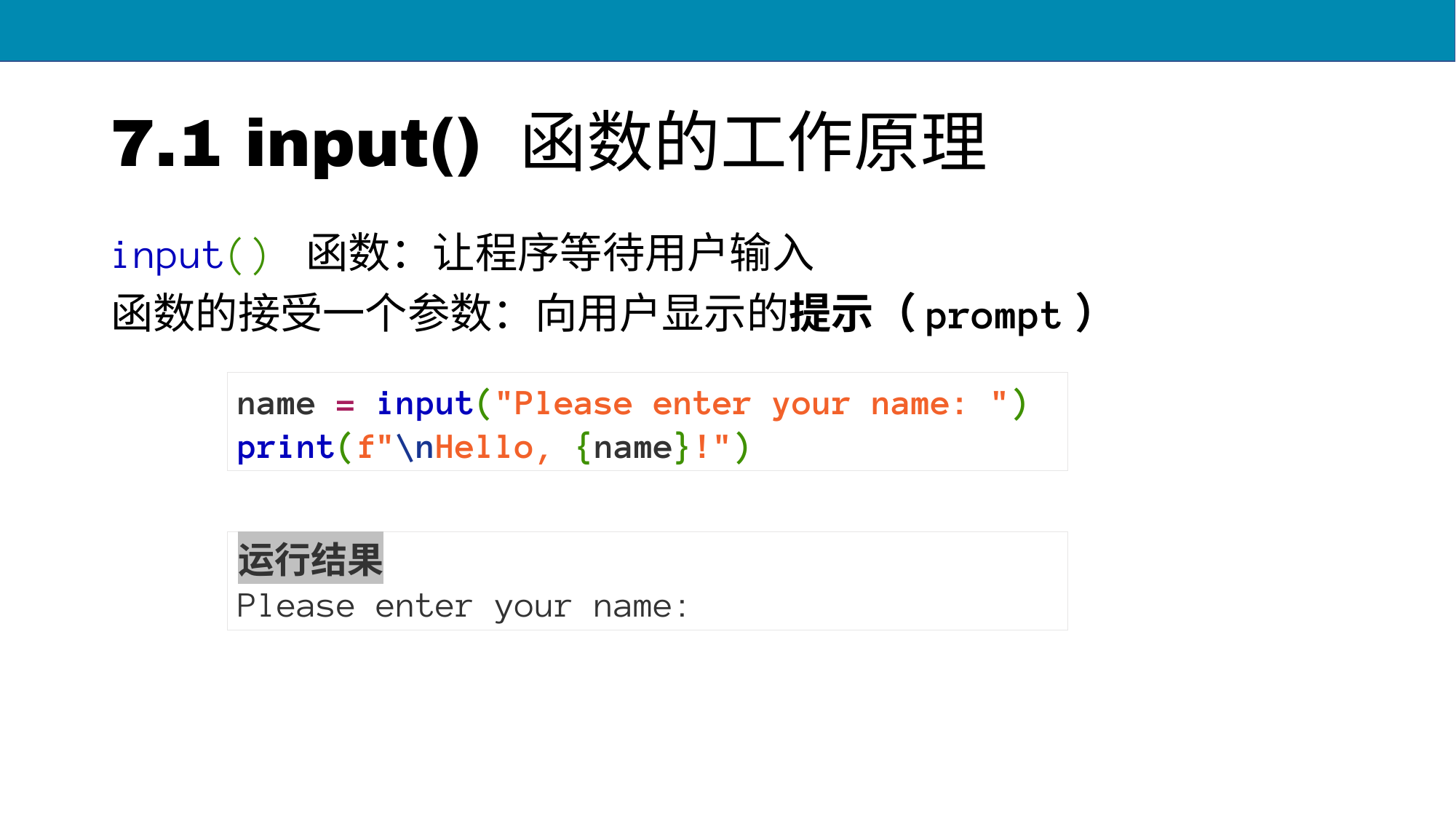

# 7.1 input() 函数的工作原理
input() 函数：让程序等待用户输入
函数的接受一个参数：向用户显示的提示（prompt）
name = input("Please enter your name: ")
print(f"\nHello, {name}!")
运行结果
Please enter your name: